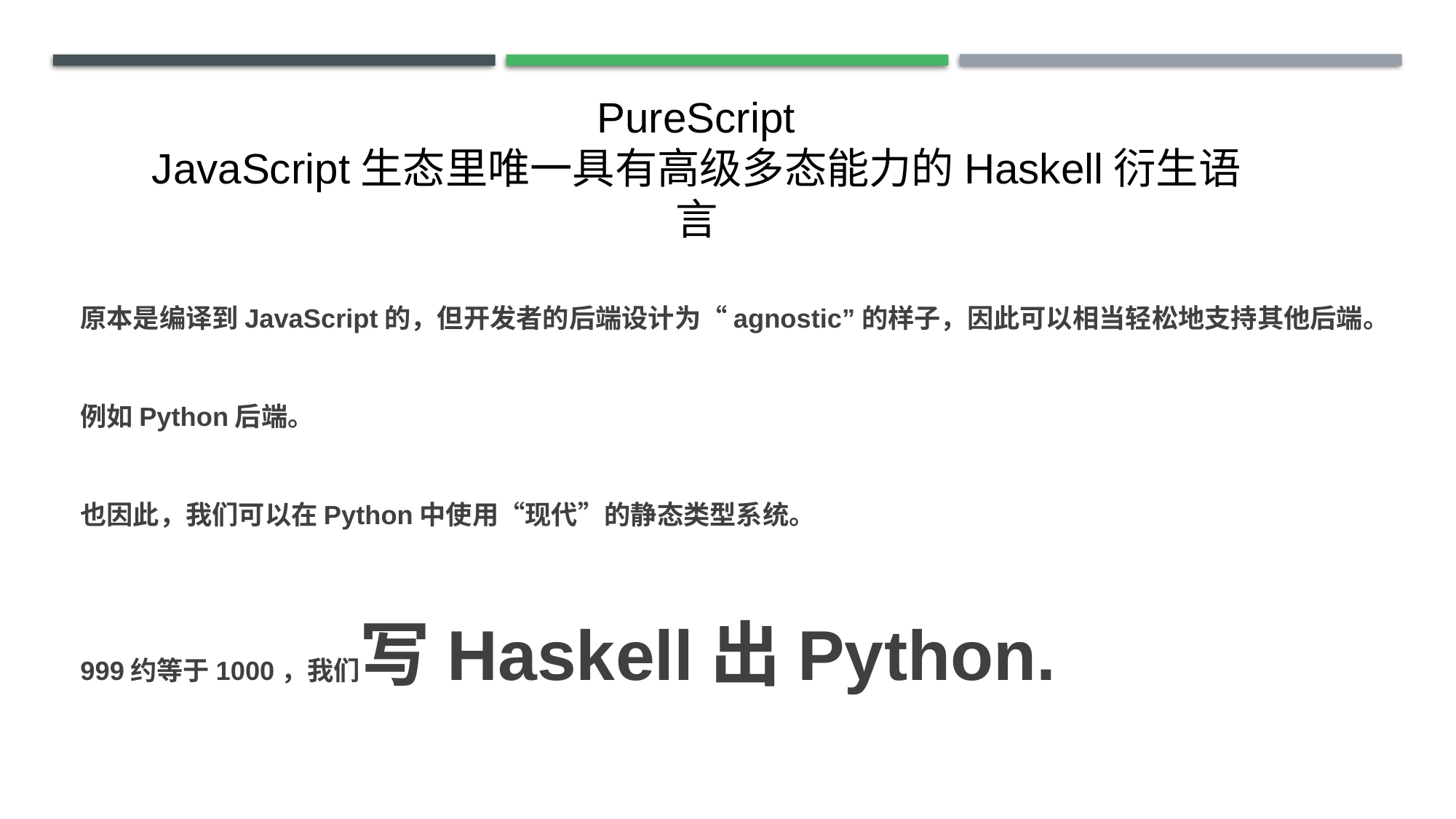

PureScript
JavaScript生态里唯一具有高级多态能力的Haskell衍生语言
原本是编译到JavaScript的，但开发者的后端设计为“agnostic”的样子，因此可以相当轻松地支持其他后端。

例如Python后端。

也因此，我们可以在Python中使用“现代”的静态类型系统。

999约等于1000，我们写Haskell出Python.